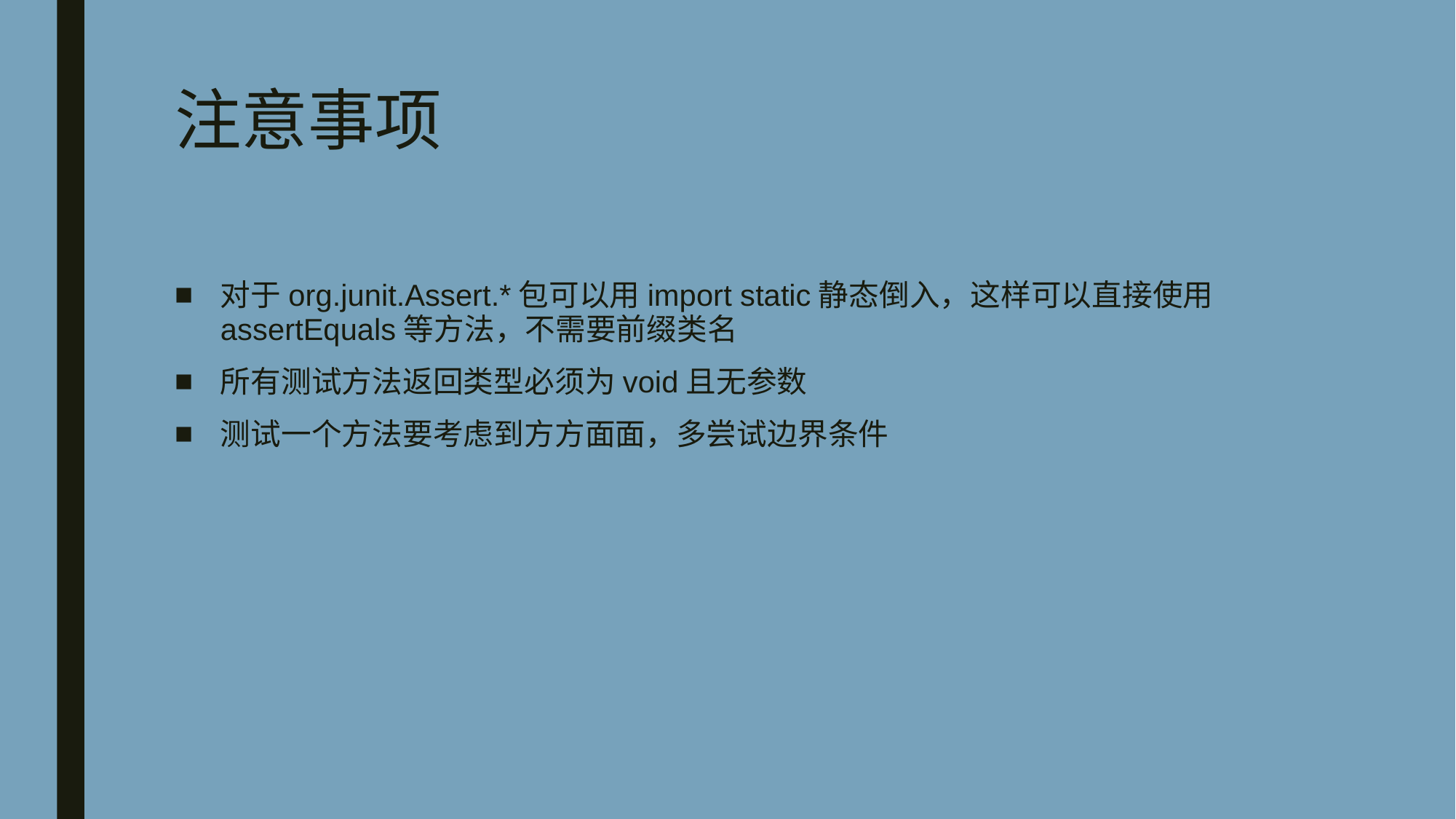

# 注意事项
对于org.junit.Assert.*包可以用import static静态倒入，这样可以直接使用assertEquals等方法，不需要前缀类名
所有测试方法返回类型必须为void且无参数
测试一个方法要考虑到方方面面，多尝试边界条件